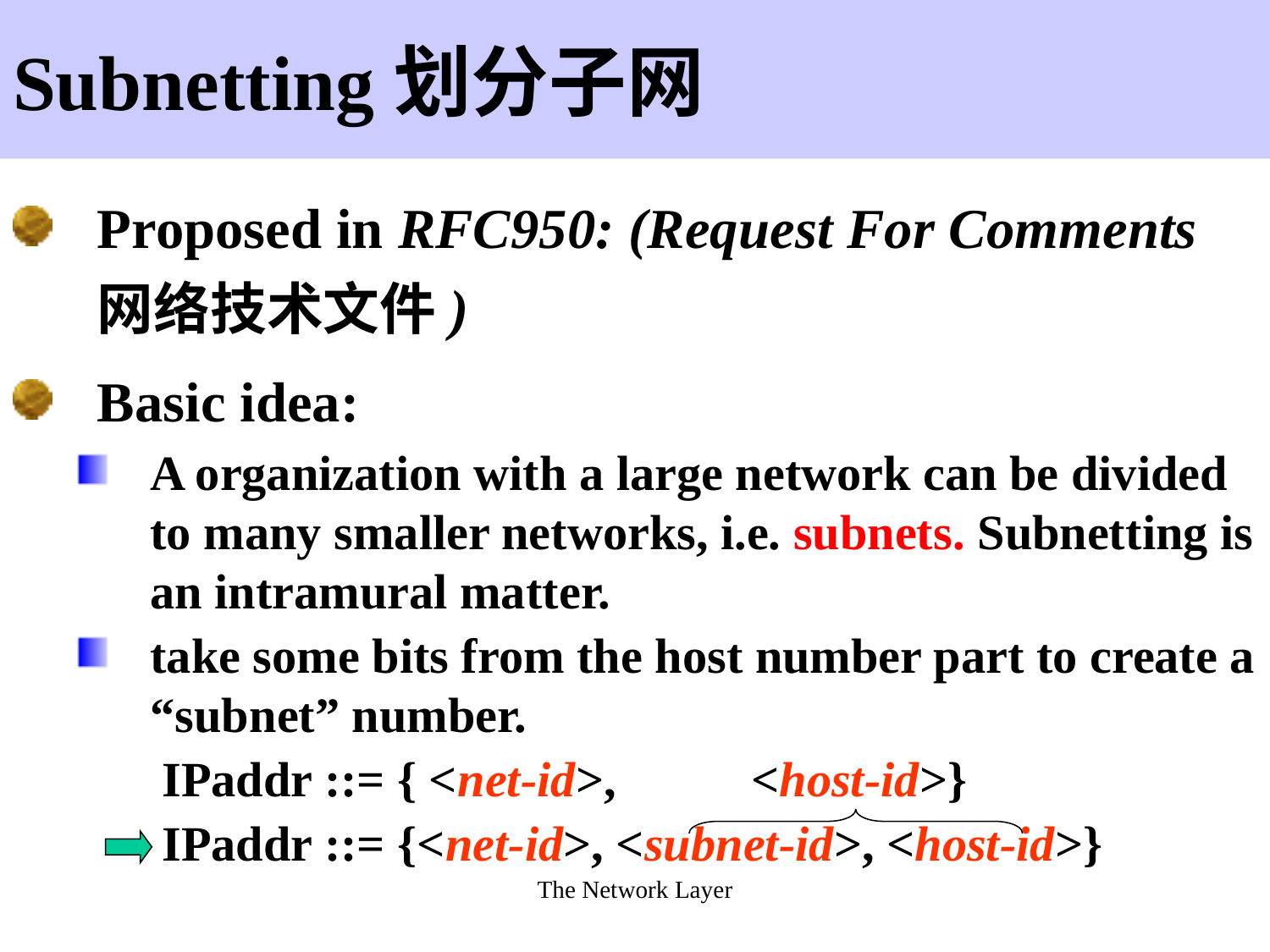

# Subnetting划分子网
Proposed in RFC950: (Request For Comments 网络技术文件)
Basic idea:
A organization with a large network can be divided to many smaller networks, i.e. subnets. Subnetting is an intramural matter.
take some bits from the host number part to create a “subnet” number.
       IPaddr ::= { <net-id>,           <host-id>}
       IPaddr ::= {<net-id>, <subnet-id>, <host-id>}

The Network Layer
18